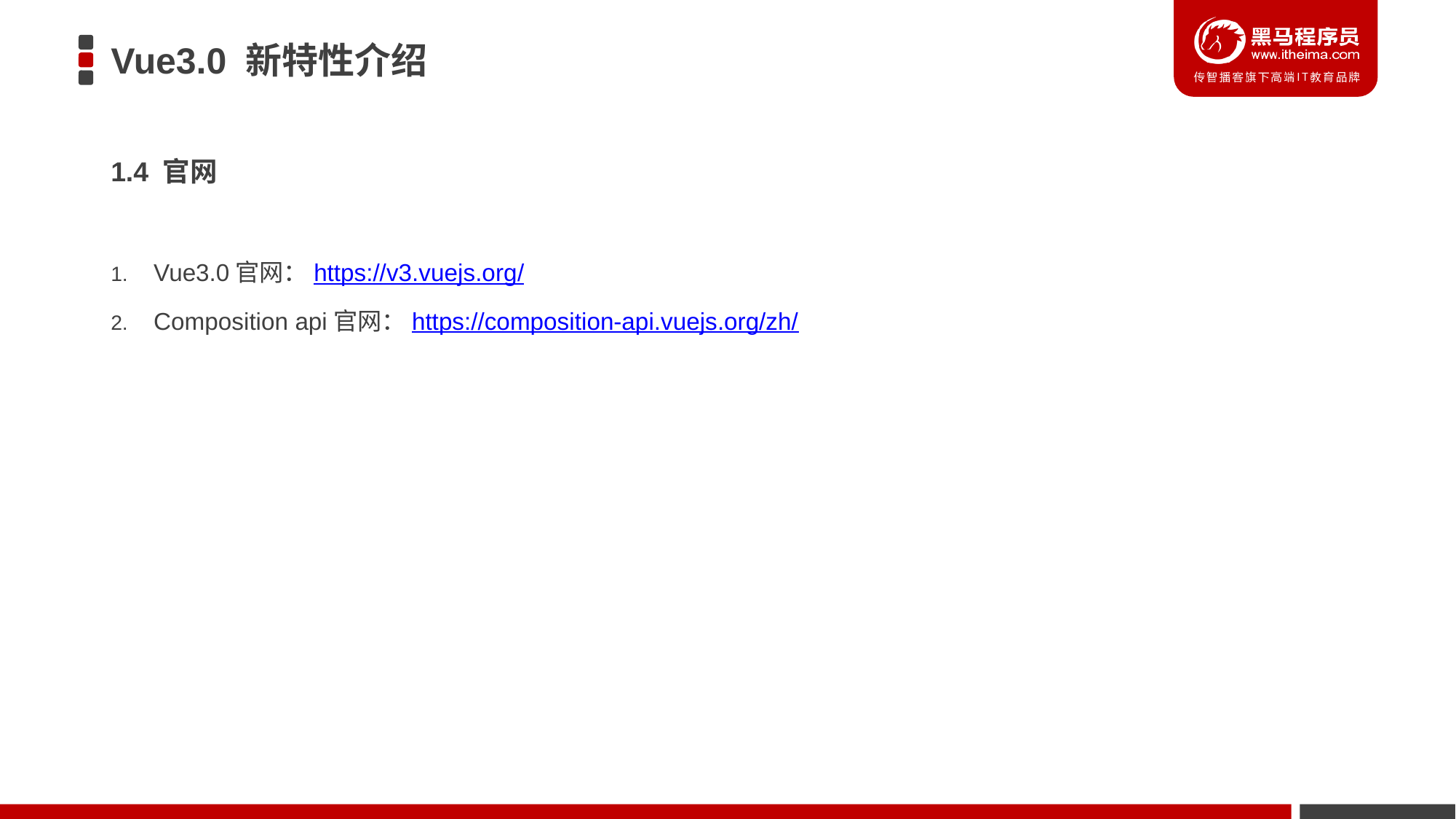

# Vue3.0 新特性介绍
1.4 官网
Vue3.0官网：https://v3.vuejs.org/
Composition api官网：https://composition-api.vuejs.org/zh/